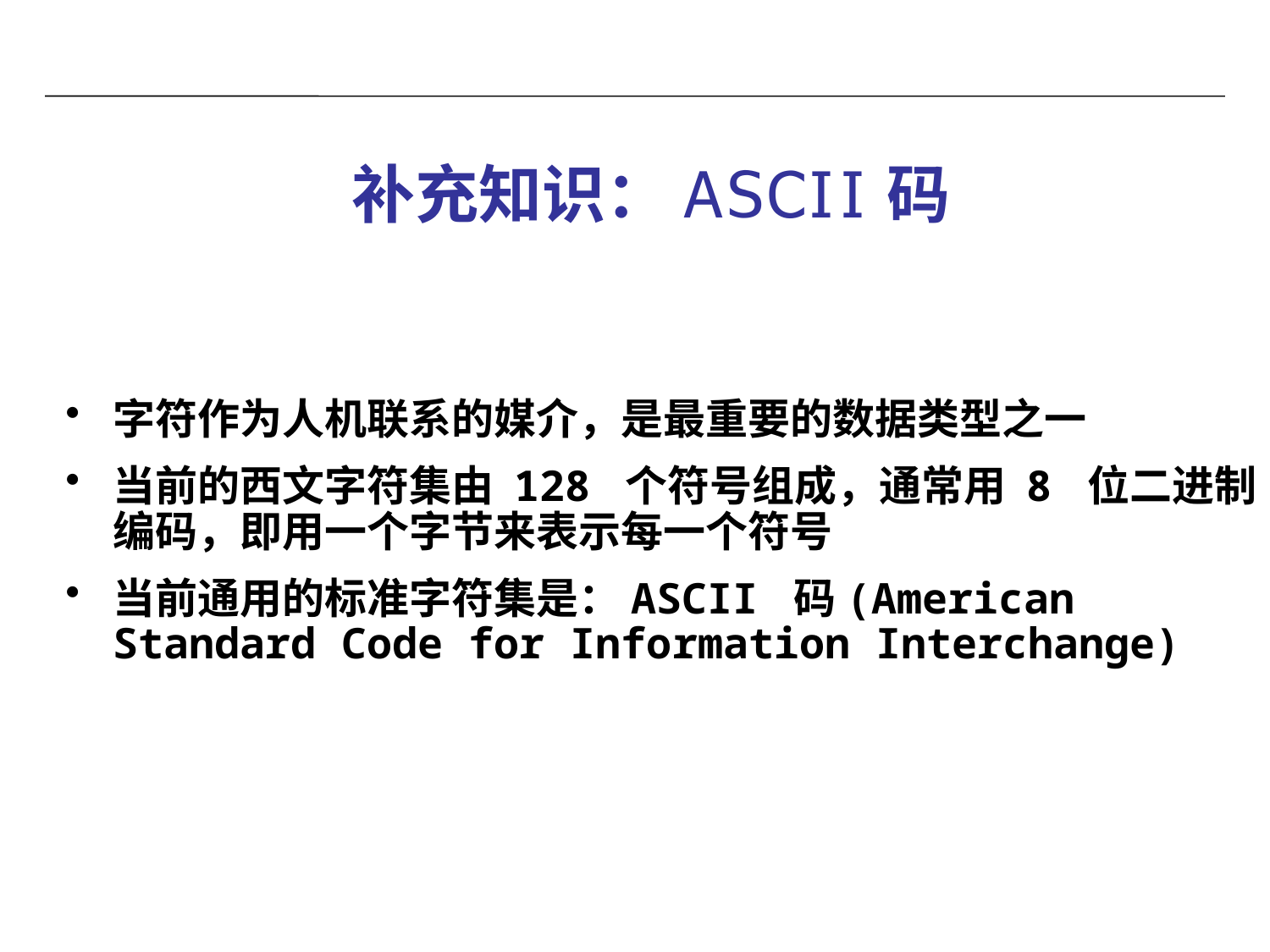

补充知识：ASCII码
字符作为人机联系的媒介，是最重要的数据类型之一
当前的西文字符集由 128 个符号组成，通常用 8 位二进制编码，即用一个字节来表示每一个符号
当前通用的标准字符集是：ASCII 码(American  Standard Code for Information Interchange)